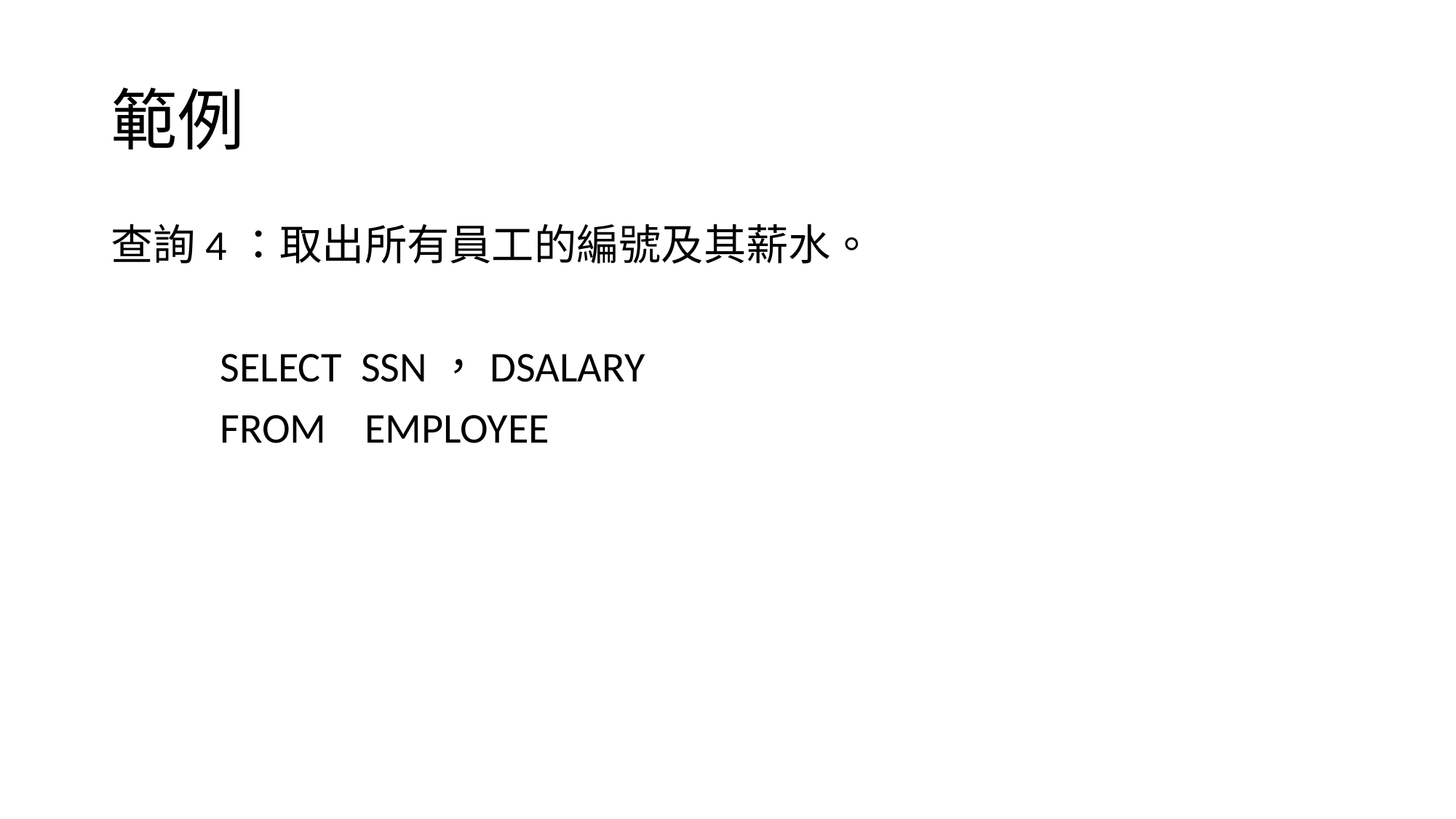

# 範例
查詢4：取出所有員工的編號及其薪水。

          	SELECT  SSN，DSALARY
	FROM    EMPLOYEE